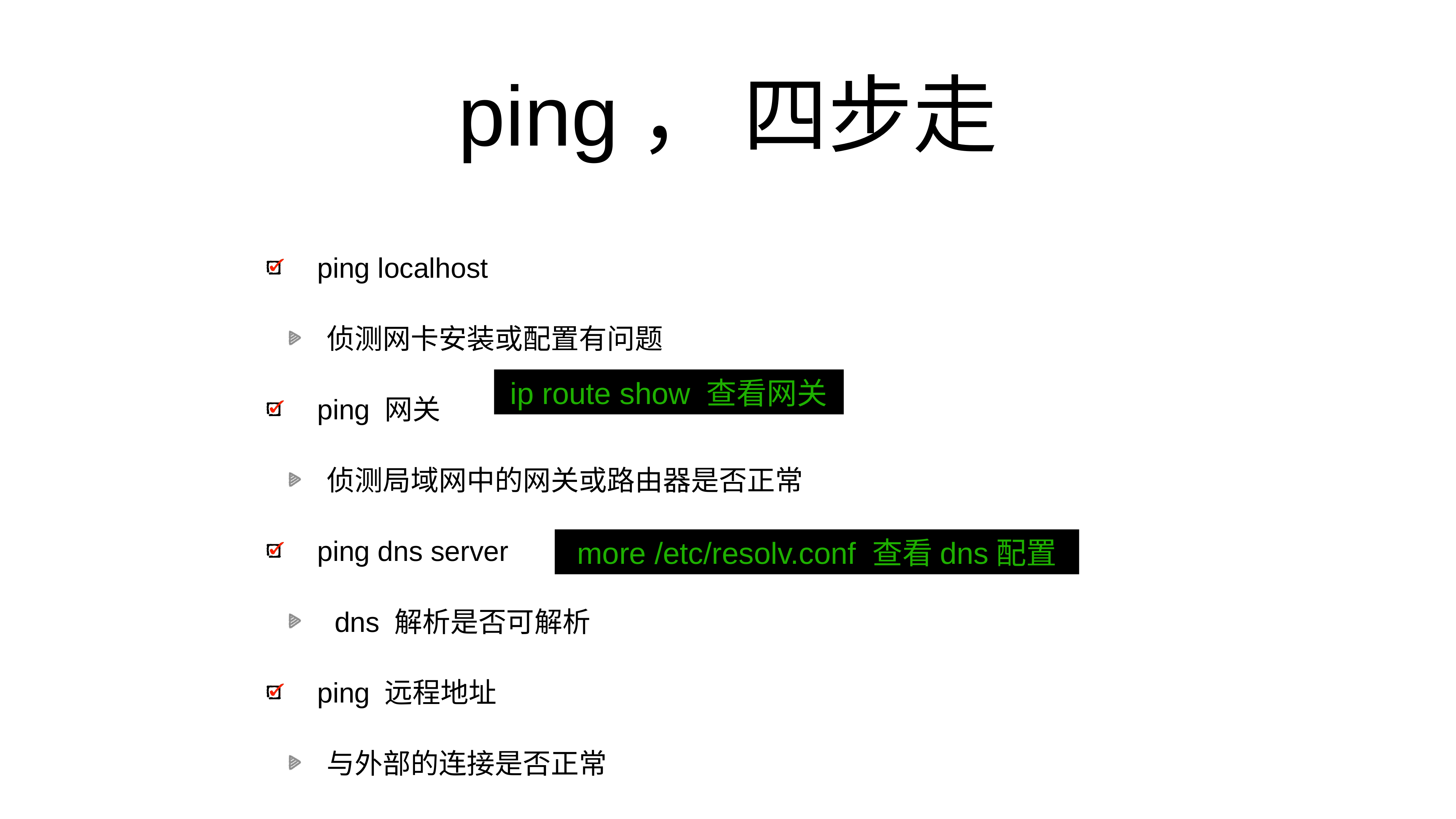

# ping， 四步走
ping localhost
侦测网卡安装或配置有问题
ping 网关
侦测局域网中的网关或路由器是否正常
ping dns server
 dns 解析是否可解析
ping 远程地址
与外部的连接是否正常
ip route show 查看网关
more /etc/resolv.conf 查看dns配置